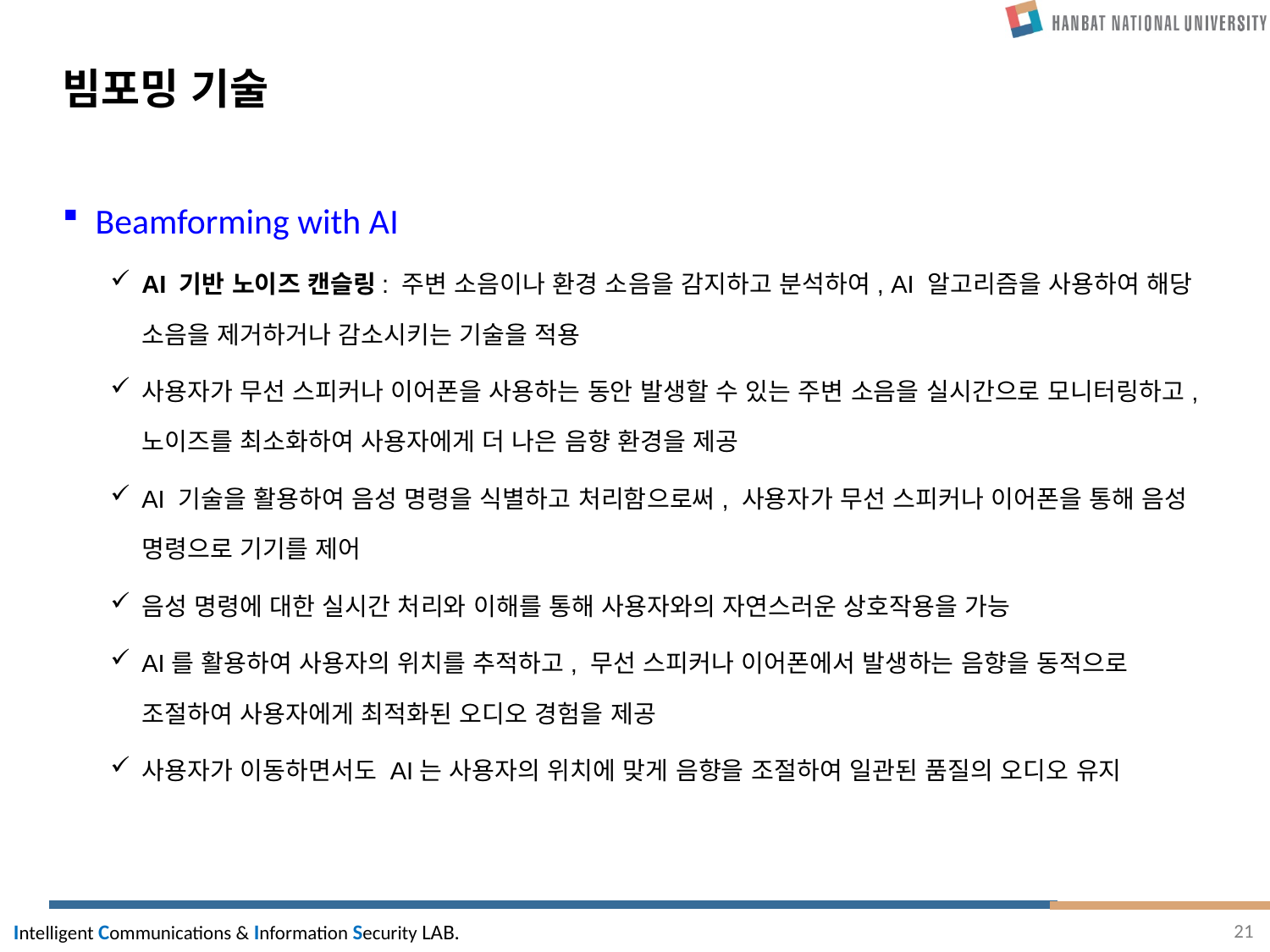

# 빔포밍 기술
Beamforming with AI
AI 기반 노이즈 캔슬링: 주변 소음이나 환경 소음을 감지하고 분석하여, AI 알고리즘을 사용하여 해당 소음을 제거하거나 감소시키는 기술을 적용
사용자가 무선 스피커나 이어폰을 사용하는 동안 발생할 수 있는 주변 소음을 실시간으로 모니터링하고, 노이즈를 최소화하여 사용자에게 더 나은 음향 환경을 제공
AI 기술을 활용하여 음성 명령을 식별하고 처리함으로써, 사용자가 무선 스피커나 이어폰을 통해 음성 명령으로 기기를 제어
음성 명령에 대한 실시간 처리와 이해를 통해 사용자와의 자연스러운 상호작용을 가능
AI를 활용하여 사용자의 위치를 추적하고, 무선 스피커나 이어폰에서 발생하는 음향을 동적으로 조절하여 사용자에게 최적화된 오디오 경험을 제공
사용자가 이동하면서도 AI는 사용자의 위치에 맞게 음향을 조절하여 일관된 품질의 오디오 유지

21